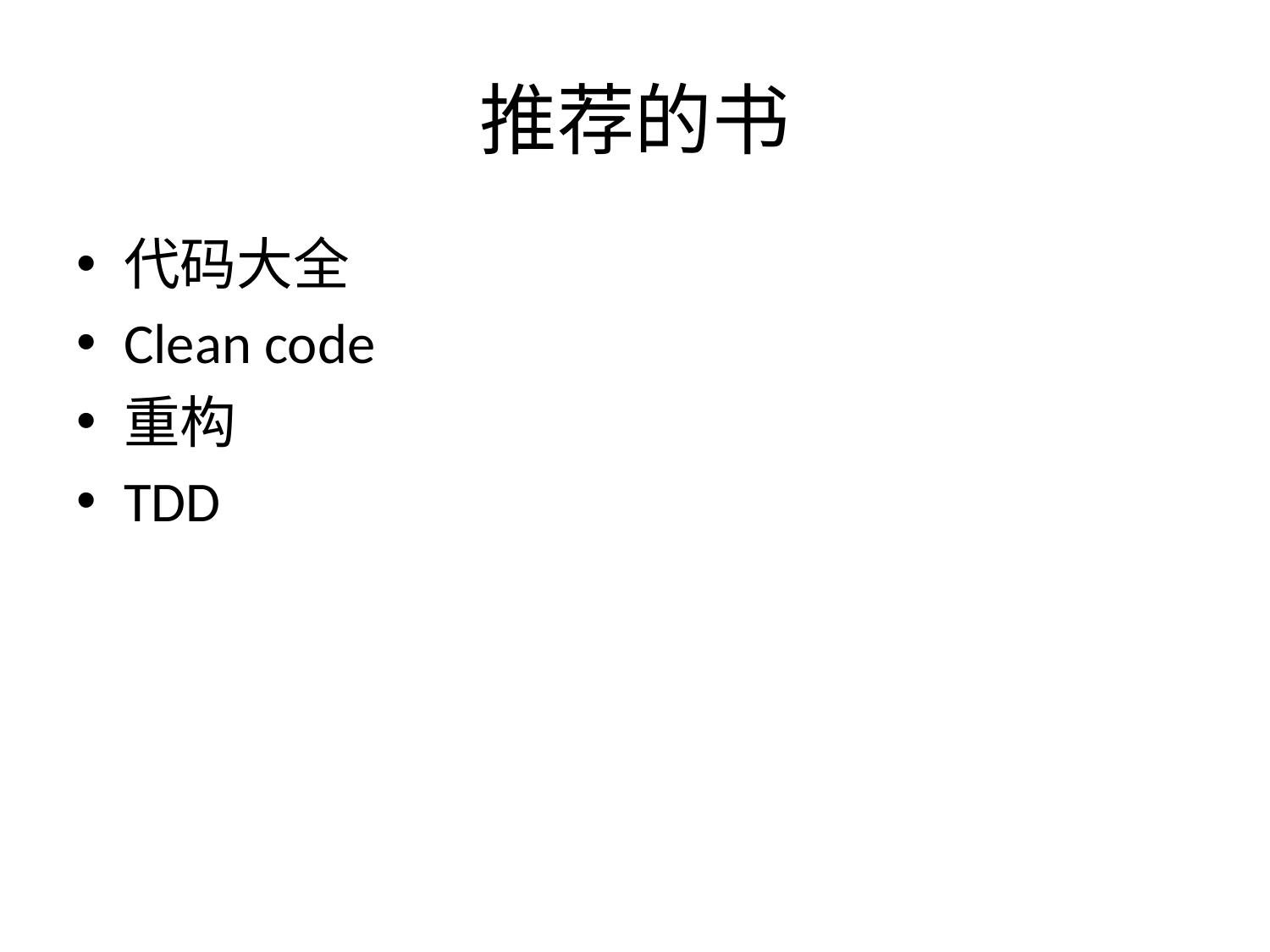

# 推荐的书
代码大全
Clean code
重构
TDD